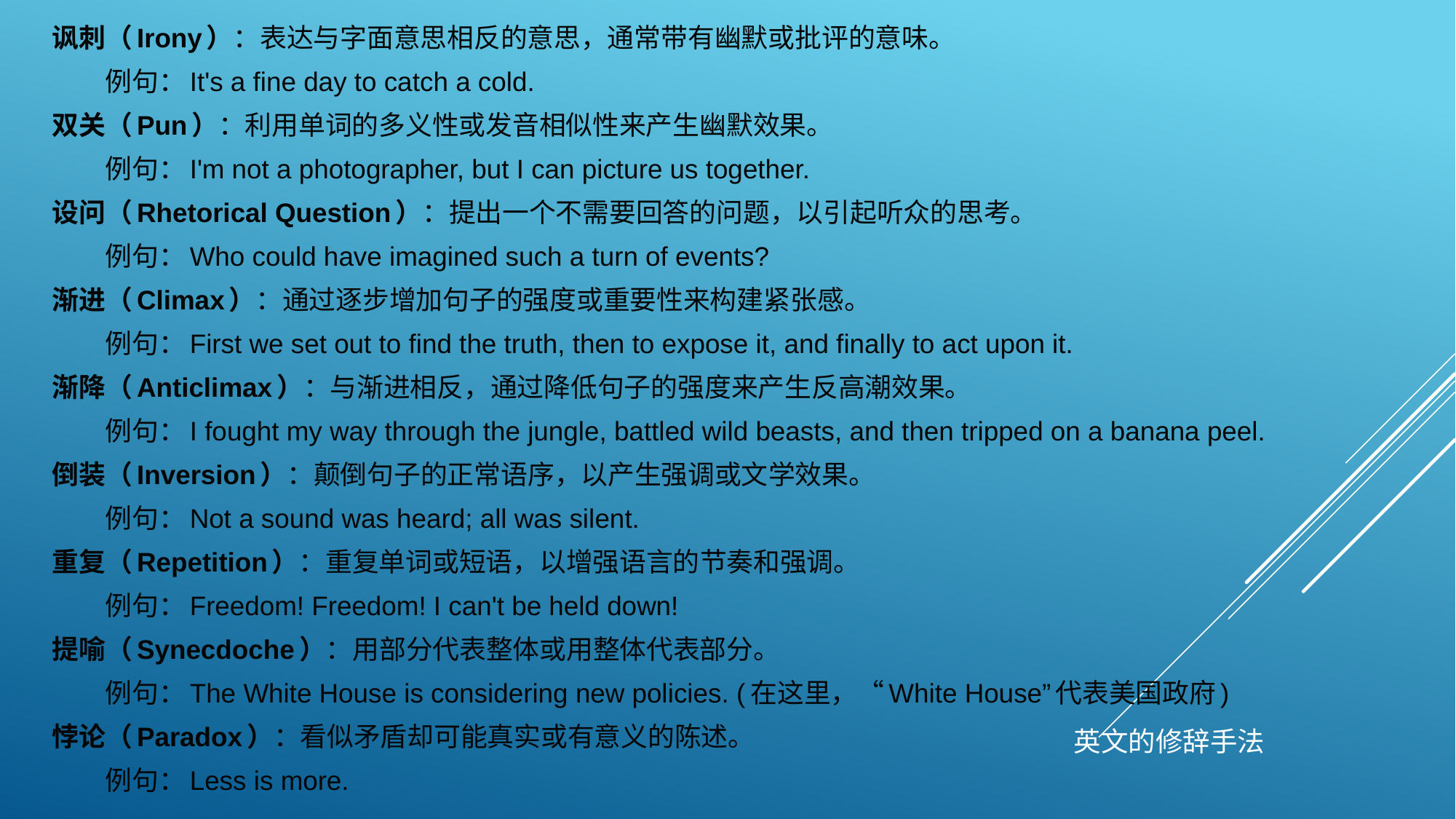

讽刺（Irony）：表达与字面意思相反的意思，通常带有幽默或批评的意味。
例句：It's a fine day to catch a cold.
双关（Pun）：利用单词的多义性或发音相似性来产生幽默效果。
例句：I'm not a photographer, but I can picture us together.
设问（Rhetorical Question）：提出一个不需要回答的问题，以引起听众的思考。
例句：Who could have imagined such a turn of events?
渐进（Climax）：通过逐步增加句子的强度或重要性来构建紧张感。
例句：First we set out to find the truth, then to expose it, and finally to act upon it.
渐降（Anticlimax）：与渐进相反，通过降低句子的强度来产生反高潮效果。
例句：I fought my way through the jungle, battled wild beasts, and then tripped on a banana peel.
倒装（Inversion）：颠倒句子的正常语序，以产生强调或文学效果。
例句：Not a sound was heard; all was silent.
重复（Repetition）：重复单词或短语，以增强语言的节奏和强调。
例句：Freedom! Freedom! I can't be held down!
提喻（Synecdoche）：用部分代表整体或用整体代表部分。
例句：The White House is considering new policies. (在这里，“White House”代表美国政府)
悖论（Paradox）：看似矛盾却可能真实或有意义的陈述。
例句：Less is more.

英文的修辞手法